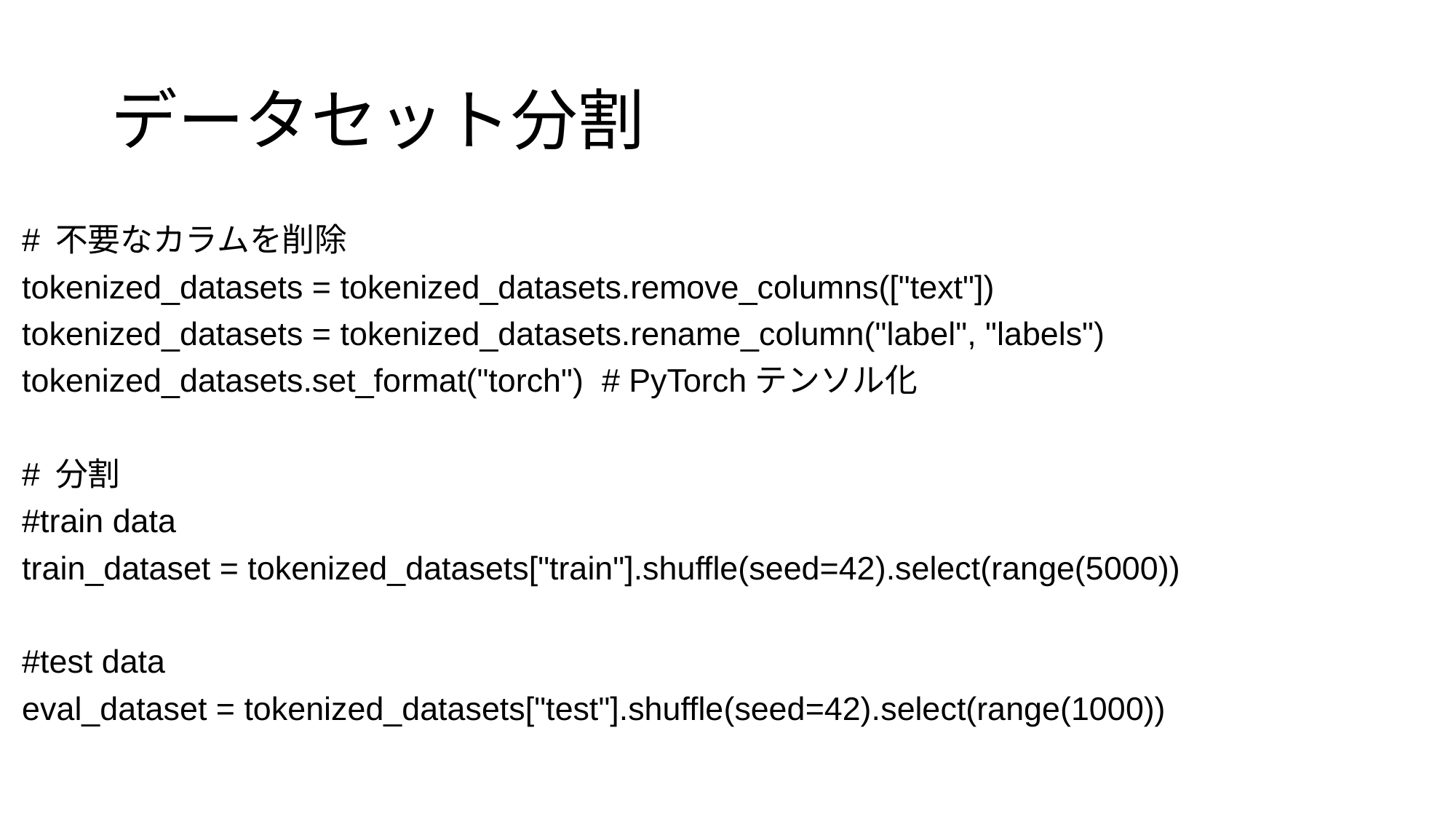

# データセット分割
# 不要なカラムを削除
tokenized_datasets = tokenized_datasets.remove_columns(["text"])
tokenized_datasets = tokenized_datasets.rename_column("label", "labels")
tokenized_datasets.set_format("torch")  # PyTorchテンソル化

# 分割
#train data
train_dataset = tokenized_datasets["train"].shuffle(seed=42).select(range(5000))

#test data
eval_dataset = tokenized_datasets["test"].shuffle(seed=42).select(range(1000))